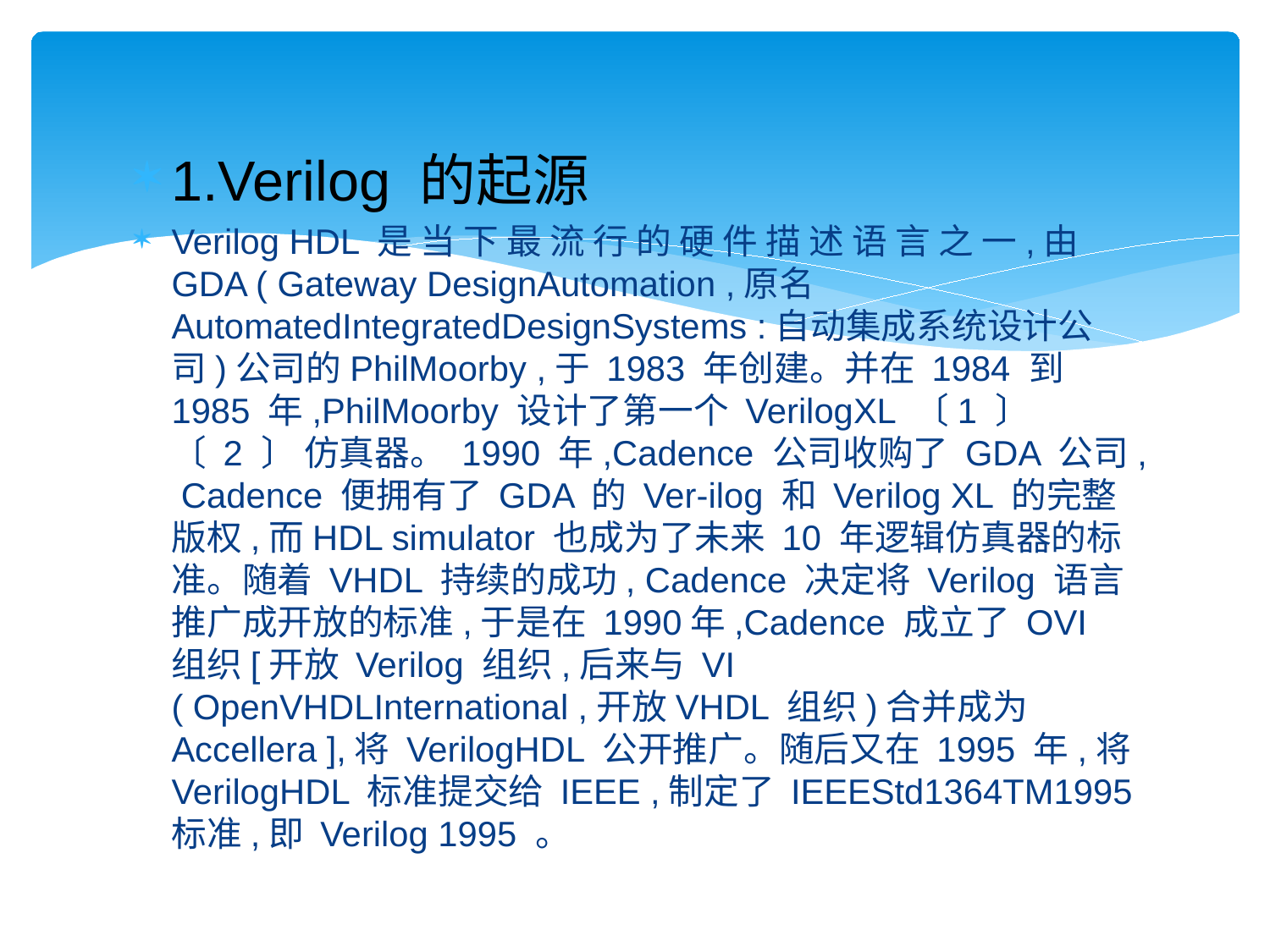

#
1.Verilog 的起源
Verilog HDL 是 当 下 最 流 行 的 硬 件 描 述 语 言 之 一,由 GDA ( Gateway DesignAutomation ,原名 AutomatedIntegratedDesignSystems :自动集成系统设计公司)公司的PhilMoorby ,于 1983 年创建。并在 1984 到 1985 年,PhilMoorby 设计了第一个 VerilogXL 〔1 〕〔 2 〕 仿真器。 1990 年,Cadence 公司收购了 GDA 公司, Cadence 便拥有了 GDA 的 Ver-ilog 和 Verilog XL 的完整版权,而HDL simulator 也成为了未来 10 年逻辑仿真器的标准。随着 VHDL 持续的成功, Cadence 决定将 Verilog 语言推广成开放的标准,于是在 1990年,Cadence 成立了 OVI 组织[开放 Verilog 组织,后来与 VI ( OpenVHDLInternational ,开放VHDL 组织)合并成为 Accellera ],将 VerilogHDL 公开推广。随后又在 1995 年,将 VerilogHDL 标准提交给 IEEE ,制定了 IEEEStd1364TM1995 标准,即 Verilog 1995 。